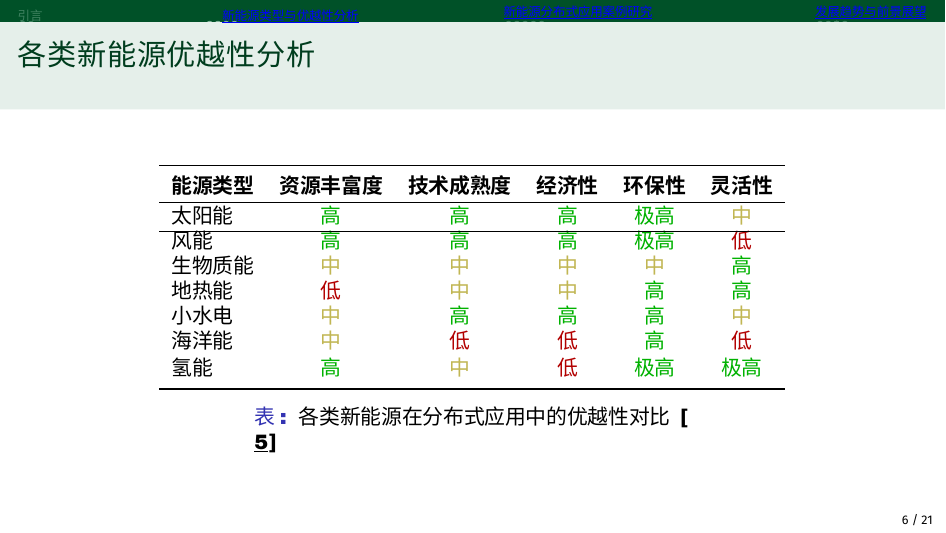

引言	新能源类型与优越性分析

各类新能源优越性分析
新能源分布式应用案例研究
发展趋势与前景展望

| 能源类型 | 资源丰富度 | 技术成熟度 | 经济性 | 环保性 | 灵活性 |
| --- | --- | --- | --- | --- | --- |
| 太阳能 | 高 | 高 | 高 | 极高 | 中 |
| 风能 | 高 | 高 | 高 | 极高 | 低 |
| 生物质能 | 中 | 中 | 中 | 中 | 高 |
| 地热能 | 低 | 中 | 中 | 高 | 高 |
| 小水电 | 中 | 高 | 高 | 高 | 中 |
| 海洋能 | 中 | 低 | 低 | 高 | 低 |
| 氢能 | 高 | 中 | 低 | 极高 | 极高 |
表: 各类新能源在分布式应用中的优越性对比 [5]
6 / 21